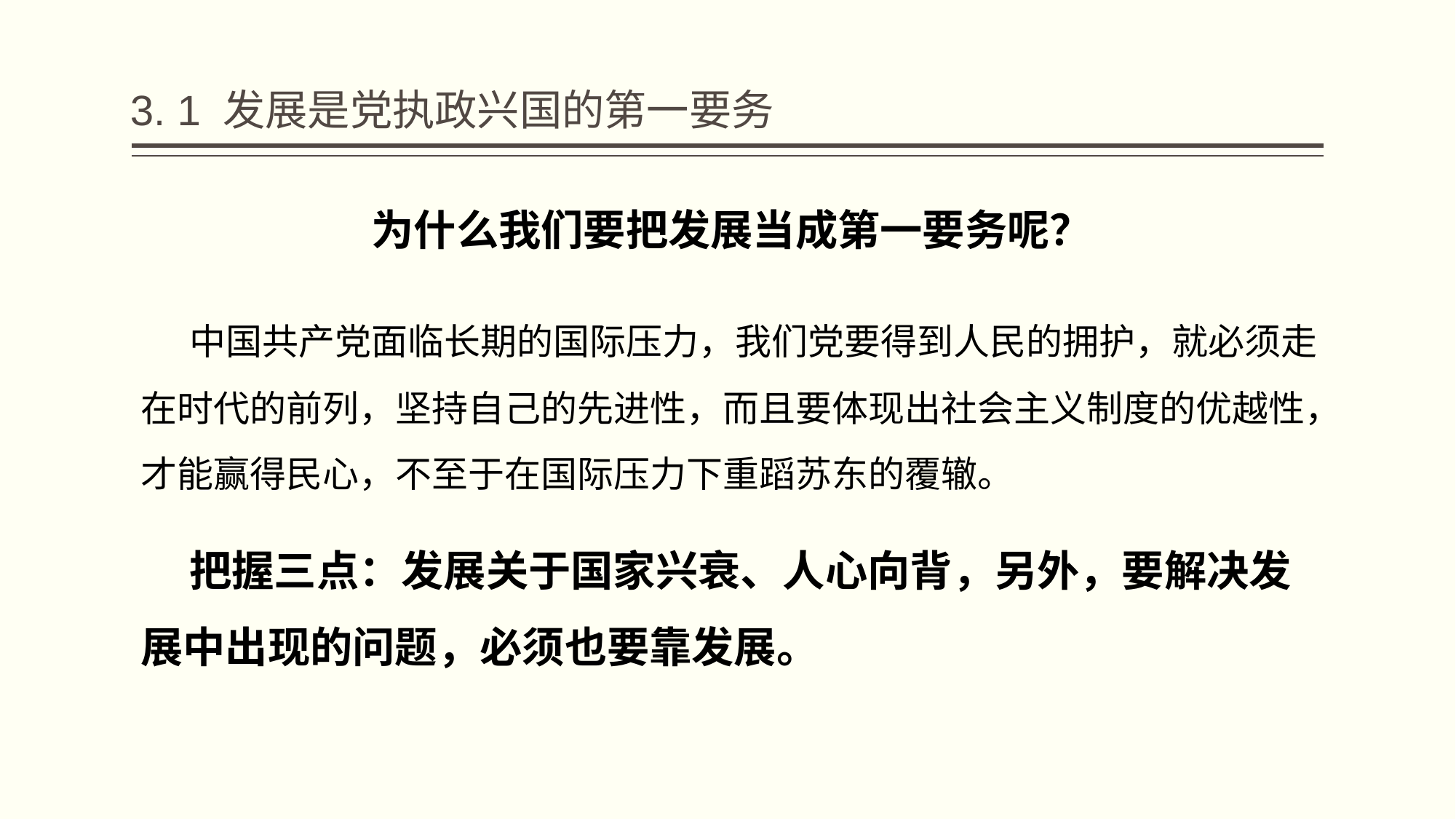

# 3. 1 发展是党执政兴国的第一要务
为什么我们要把发展当成第一要务呢？
    中国共产党面临长期的国际压力，我们党要得到人民的拥护，就必须走在时代的前列，坚持自己的先进性，而且要体现出社会主义制度的优越性，才能赢得民心，不至于在国际压力下重蹈苏东的覆辙。
    把握三点：发展关于国家兴衰、人心向背，另外，要解决发展中出现的问题，必须也要靠发展。